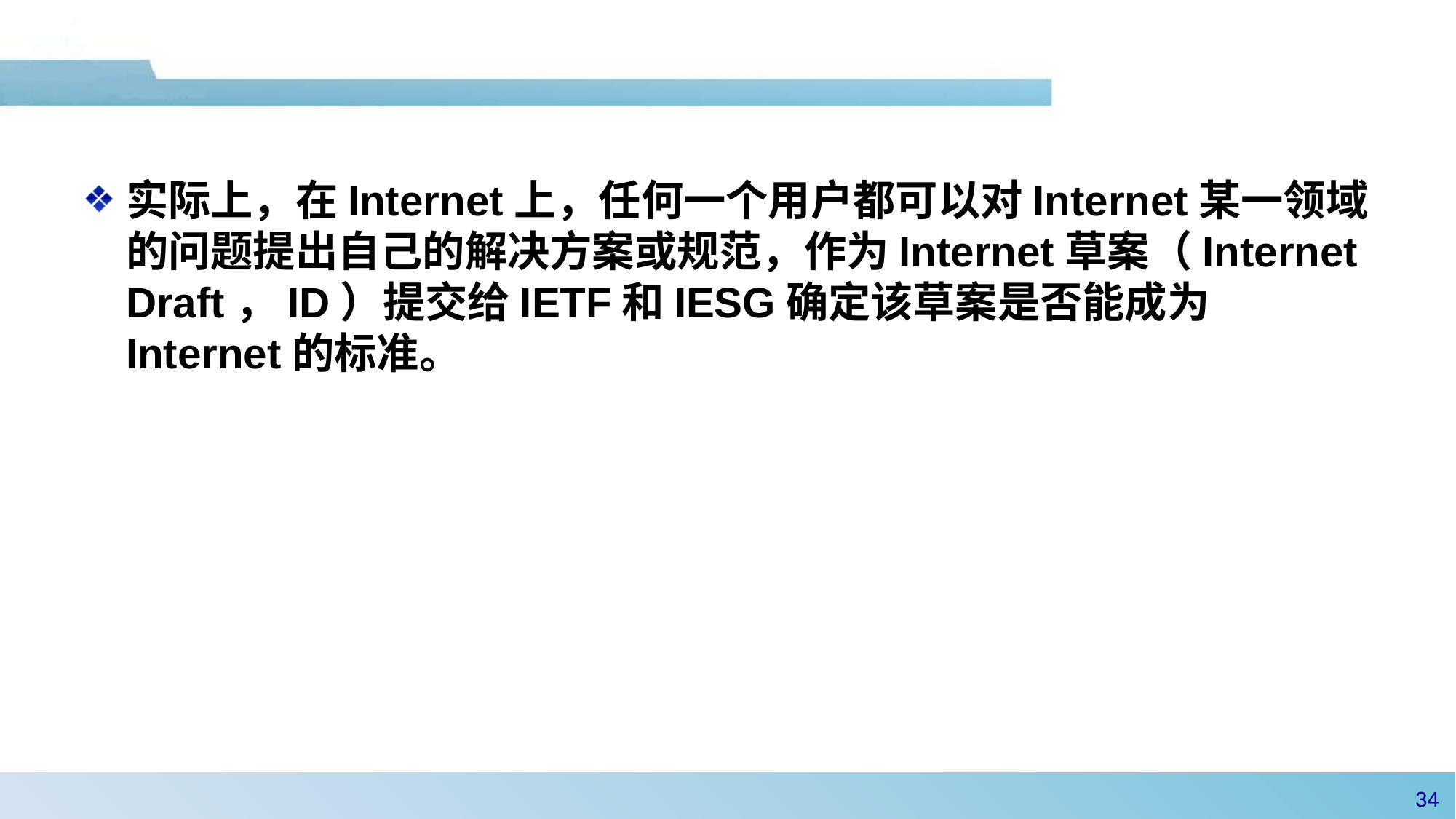

实际上，在Internet上，任何一个用户都可以对Internet某一领域的问题提出自己的解决方案或规范，作为Internet草案（Internet Draft，ID）提交给IETF和IESG确定该草案是否能成为Internet的标准。

34